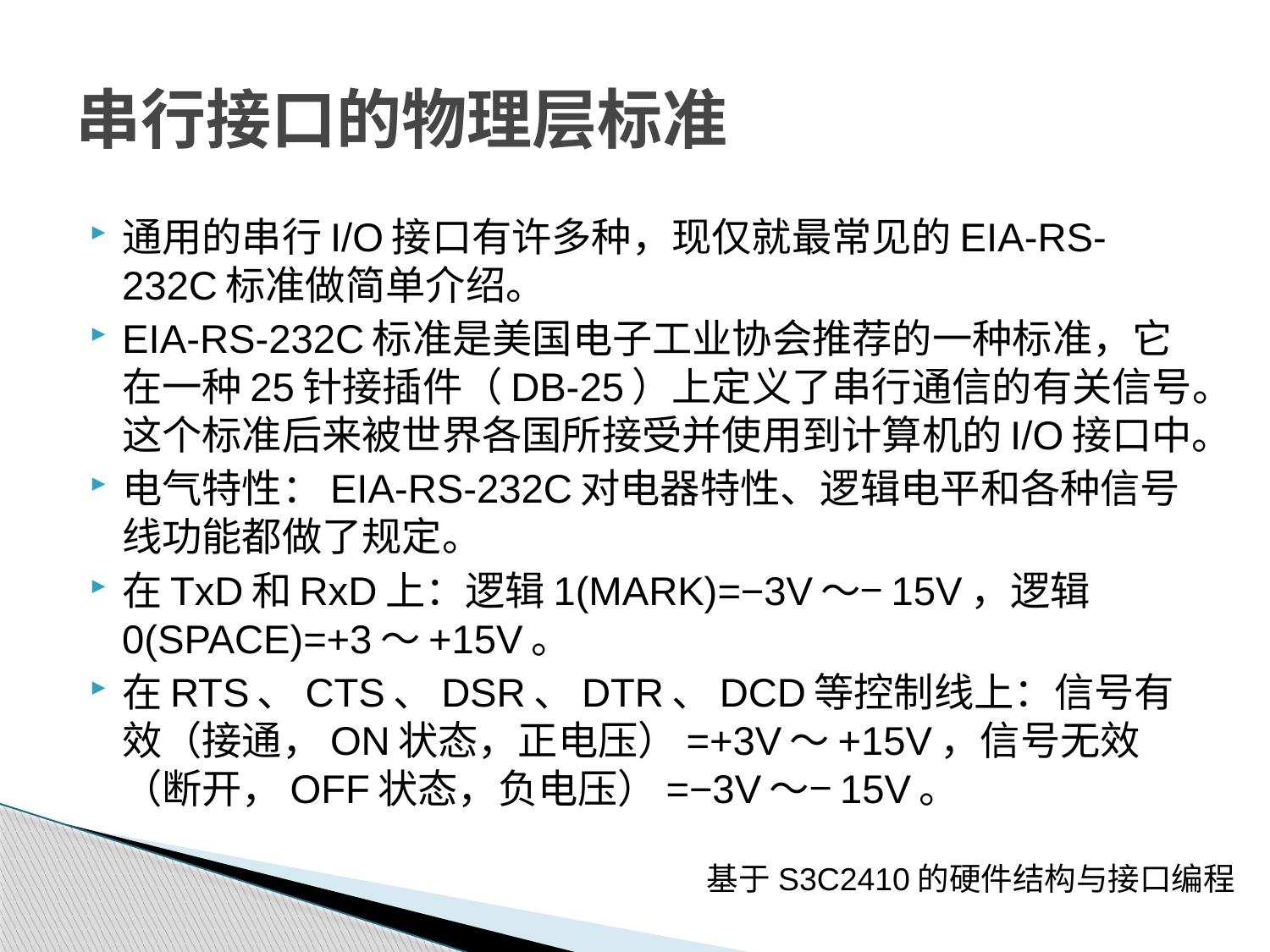

# 串行接口的物理层标准
通用的串行I/O接口有许多种，现仅就最常见的EIA-RS-232C标准做简单介绍。
EIA-RS-232C标准是美国电子工业协会推荐的一种标准，它在一种25针接插件（DB-25）上定义了串行通信的有关信号。这个标准后来被世界各国所接受并使用到计算机的I/O接口中。
电气特性：EIA-RS-232C对电器特性、逻辑电平和各种信号线功能都做了规定。
在TxD和RxD上：逻辑1(MARK)=−3V～−15V，逻辑0(SPACE)=+3～+15V。
在RTS、CTS、DSR、DTR、DCD等控制线上：信号有效（接通，ON状态，正电压）=+3V～+15V，信号无效（断开，OFF状态，负电压）=−3V～−15V。

基于S3C2410的硬件结构与接口编程